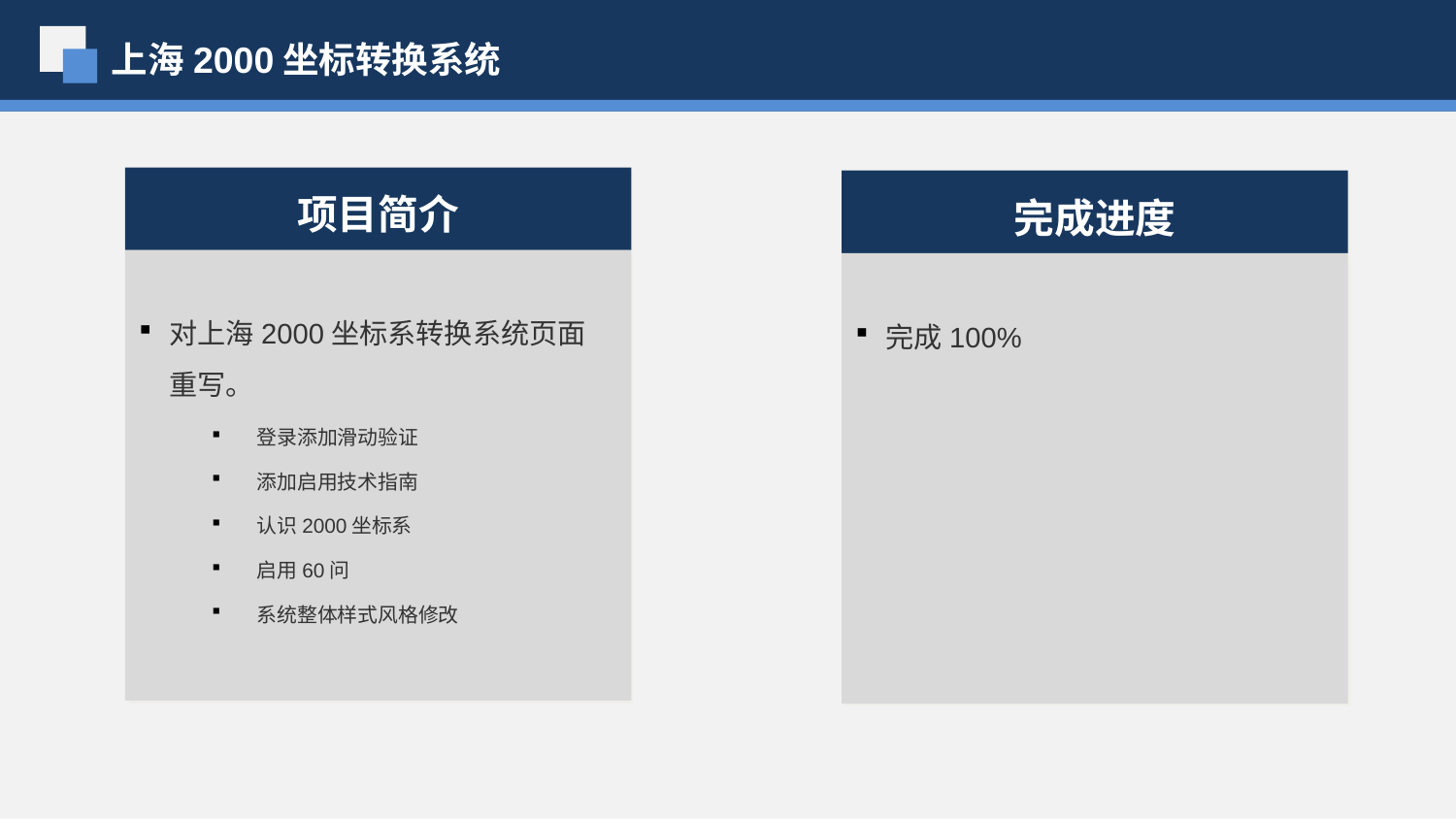

上海2000坐标转换系统

项目简介
完成进度

对上海2000坐标系转换系统页面重写。
登录添加滑动验证
添加启用技术指南
认识2000坐标系
启用60问
系统整体样式风格修改

完成100%